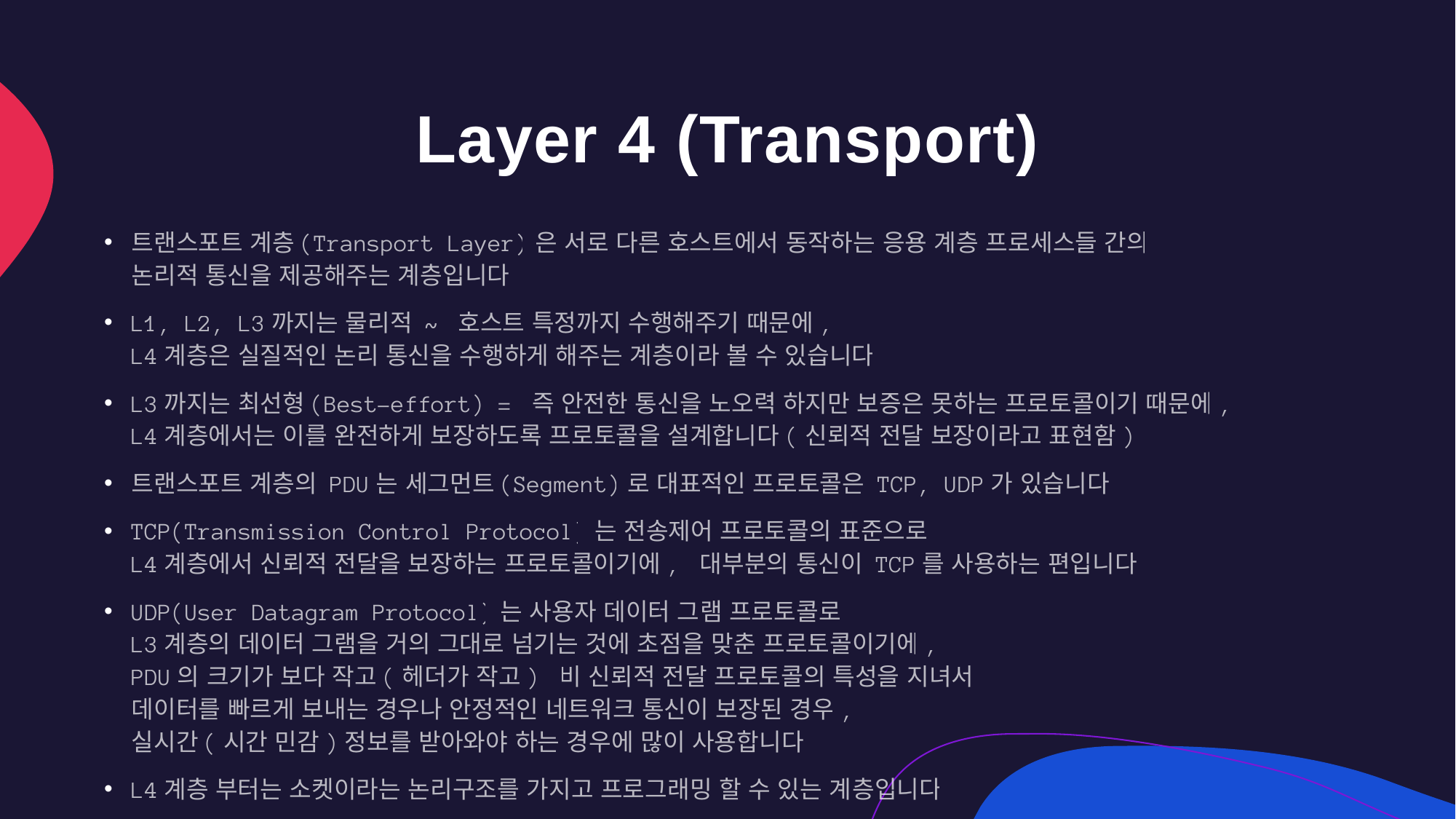

# Layer 4 (Transport)
트랜스포트 계층(Transport Layer)은 서로 다른 호스트에서 동작하는 응용 계층 프로세스들 간의
논리적 통신을 제공해주는 계층입니다
L1, L2, L3까지는 물리적 ~ 호스트 특정까지 수행해주기 때문에,
L4계층은 실질적인 논리 통신을 수행하게 해주는 계층이라 볼 수 있습니다
L3까지는 최선형(Best-effort) = 즉 안전한 통신을 노오력 하지만 보증은 못하는 프로토콜이기 때문에,
L4계층에서는 이를 완전하게 보장하도록 프로토콜을 설계합니다(신뢰적 전달 보장이라고 표현함)
트랜스포트 계층의 PDU는 세그먼트(Segment)로 대표적인 프로토콜은 TCP, UDP가 있습니다
TCP(Transmission Control Protocol)는 전송제어 프로토콜의 표준으로
L4계층에서 신뢰적 전달을 보장하는 프로토콜이기에, 대부분의 통신이 TCP를 사용하는 편입니다
UDP(User Datagram Protocol)는 사용자 데이터 그램 프로토콜로
L3계층의 데이터 그램을 거의 그대로 넘기는 것에 초점을 맞춘 프로토콜이기에,
PDU의 크기가 보다 작고(헤더가 작고) 비 신뢰적 전달 프로토콜의 특성을 지녀서
데이터를 빠르게 보내는 경우나 안정적인 네트워크 통신이 보장된 경우,
실시간(시간 민감)정보를 받아와야 하는 경우에 많이 사용합니다
L4계층 부터는 소켓이라는 논리구조를 가지고 프로그래밍 할 수 있는 계층입니다